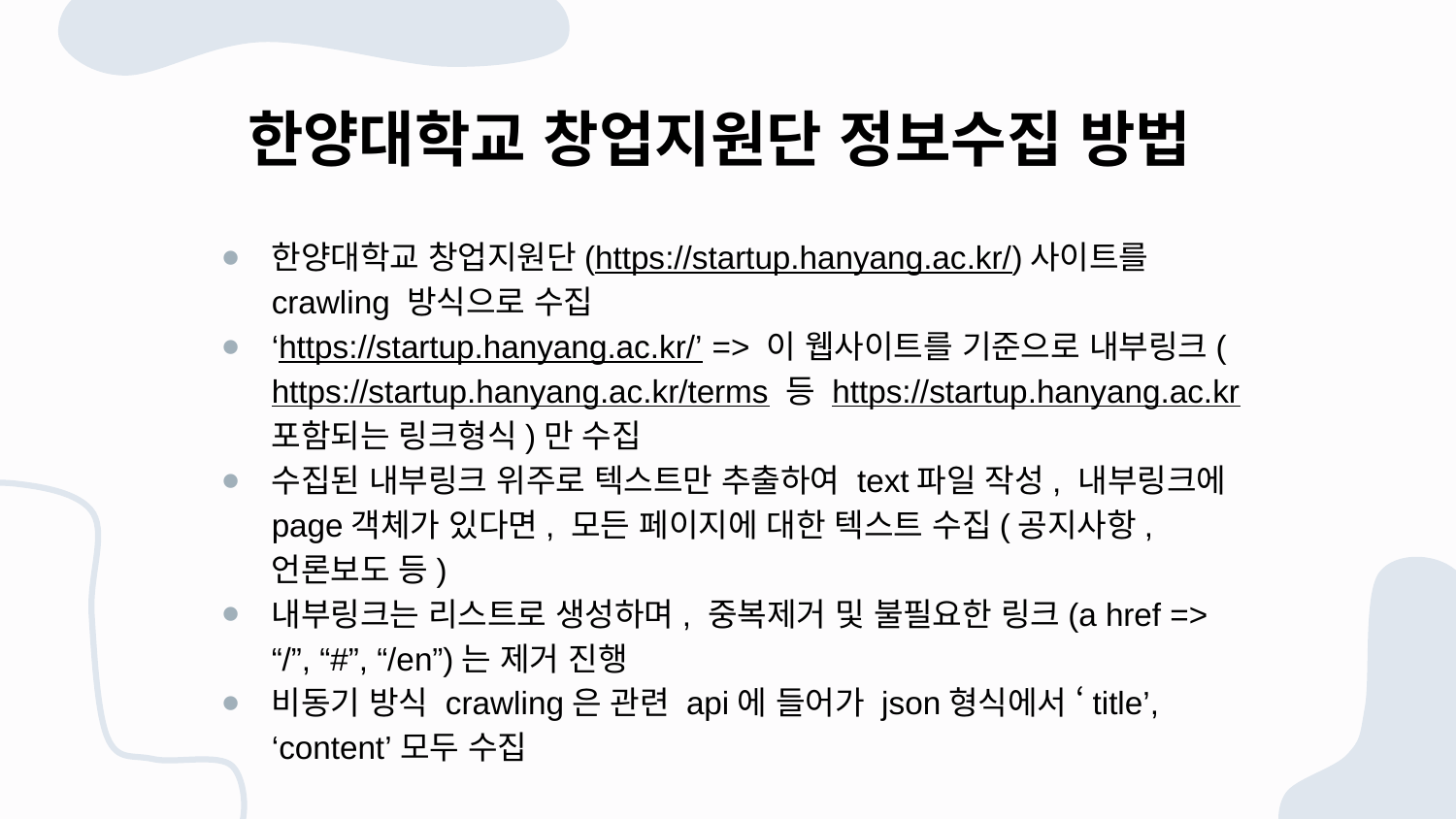

# 한양대학교 창업지원단 정보수집 방법
한양대학교 창업지원단(https://startup.hanyang.ac.kr/)사이트를 crawling 방식으로 수집
‘https://startup.hanyang.ac.kr/’ => 이 웹사이트를 기준으로 내부링크(https://startup.hanyang.ac.kr/terms 등 https://startup.hanyang.ac.kr 포함되는 링크형식)만 수집
수집된 내부링크 위주로 텍스트만 추출하여 text파일 작성, 내부링크에 page객체가 있다면, 모든 페이지에 대한 텍스트 수집(공지사항, 언론보도 등)
내부링크는 리스트로 생성하며, 중복제거 및 불필요한 링크(a href => “/”, “#”, “/en”)는 제거 진행
비동기 방식 crawling은 관련 api에 들어가 json형식에서 ‘title’, ‘content’모두 수집